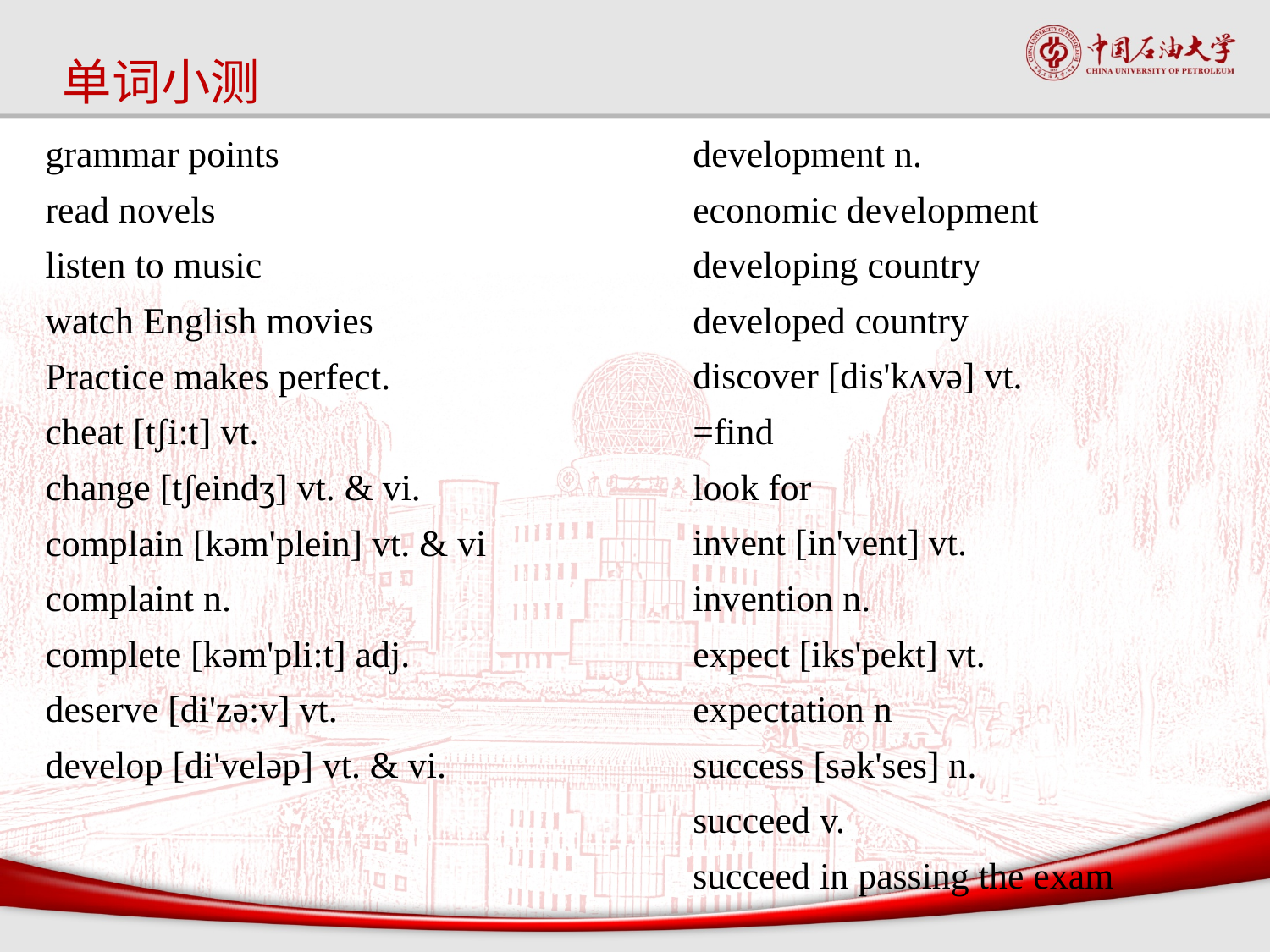

# 单词小测
grammar points
read novels
listen to music
watch English movies
Practice makes perfect.
cheat [tʃi:t] vt.
change [tʃeindʒ] vt. & vi.
complain [kəm'plein] vt. & vi
complaint n.
complete [kəm'pli:t] adj.
deserve [di'zə:v] vt.
develop [di'veləp] vt. & vi.
development n.
economic development
developing country
developed country
discover [dis'kʌvə] vt.
=find
look for
invent [in'vent] vt.
invention n.
expect [iks'pekt] vt.
expectation n
success [sək'ses] n.
succeed v.
succeed in passing the exam